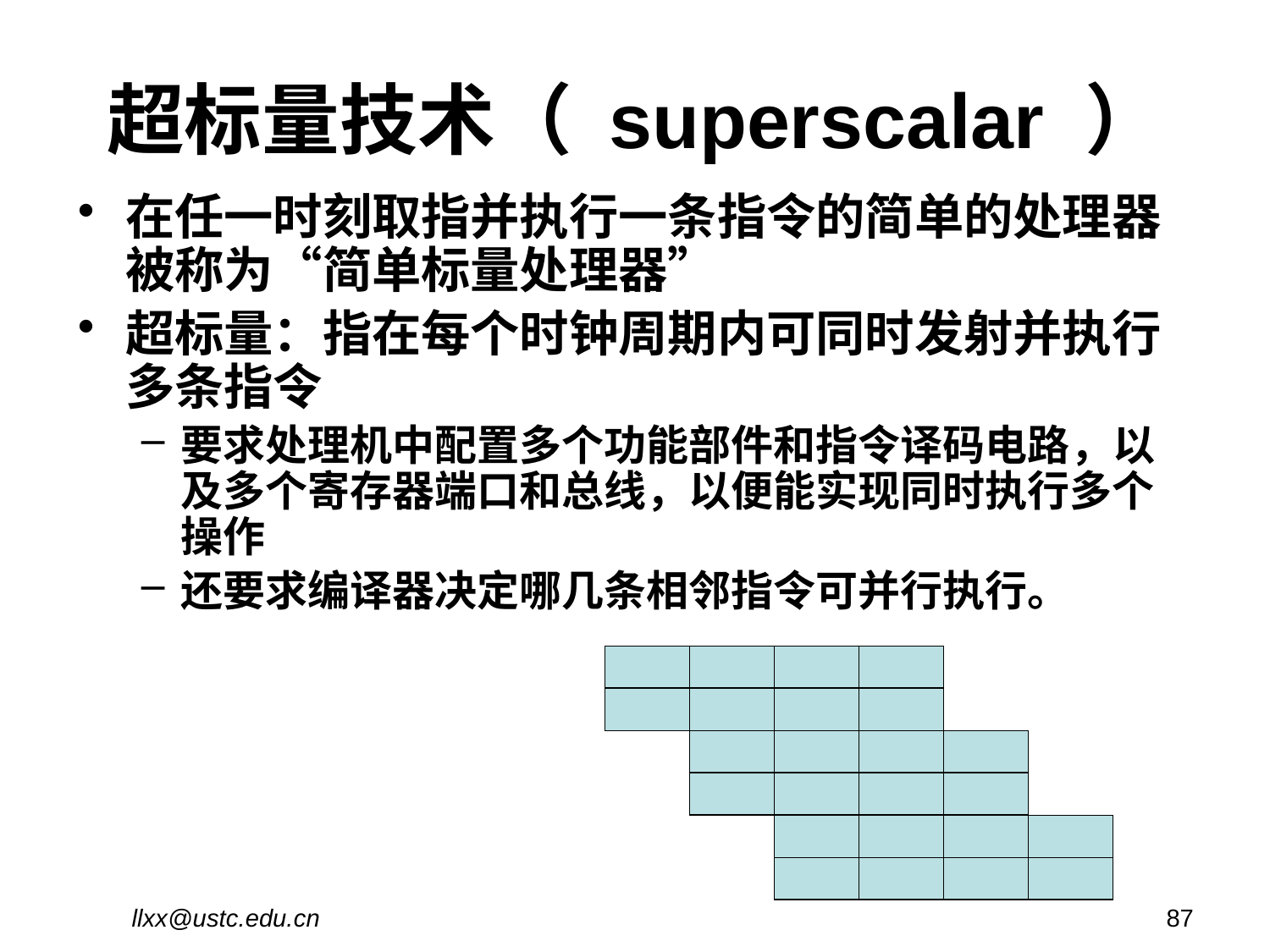

# 超标量技术（ superscalar ）
在任一时刻取指并执行一条指令的简单的处理器被称为“简单标量处理器”
超标量：指在每个时钟周期内可同时发射并执行多条指令
要求处理机中配置多个功能部件和指令译码电路，以及多个寄存器端口和总线，以便能实现同时执行多个操作
还要求编译器决定哪几条相邻指令可并行执行。

llxx@ustc.edu.cn
87